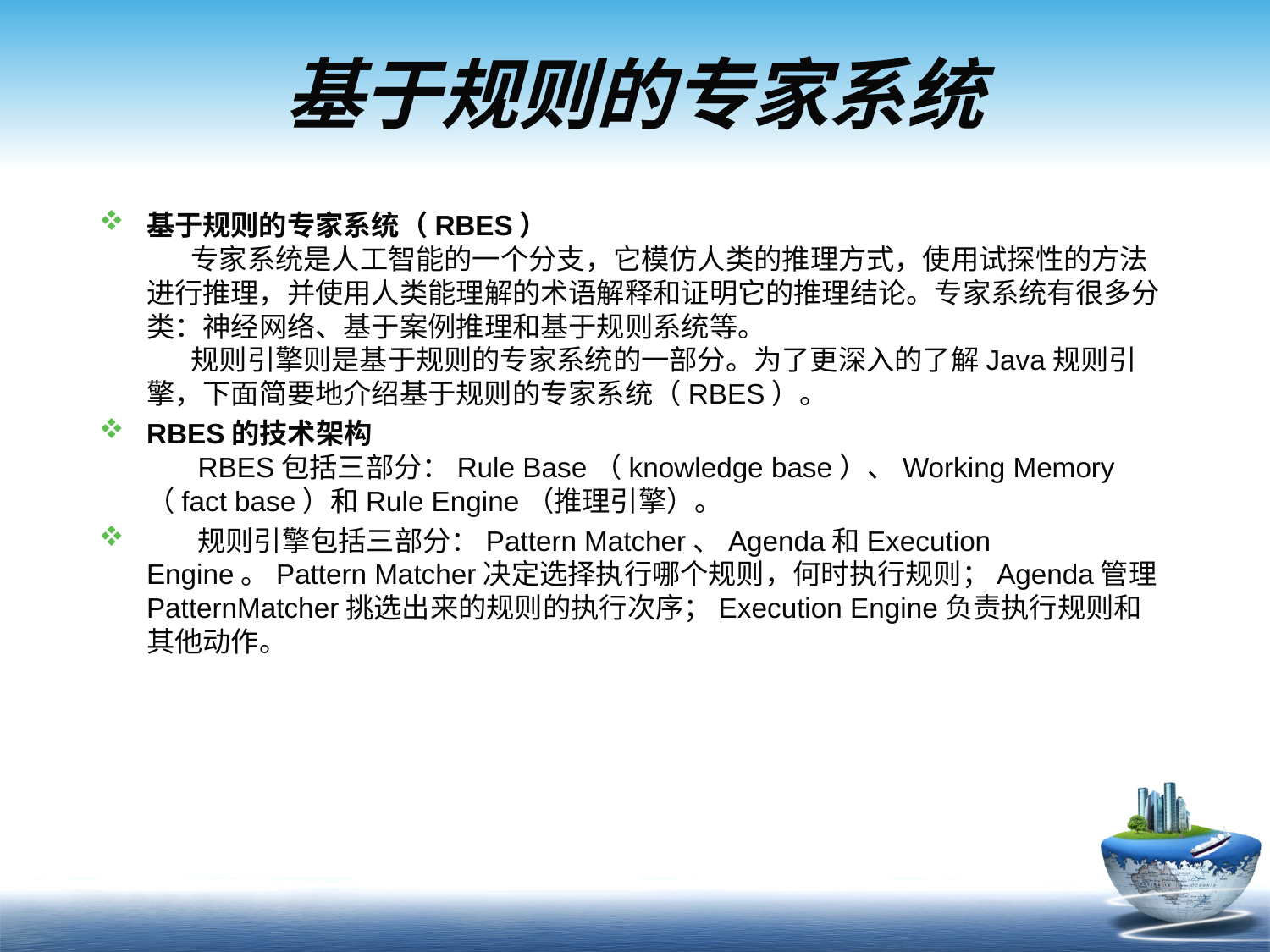

# 基于规则的专家系统
基于规则的专家系统（RBES）
       专家系统是人工智能的一个分支，它模仿人类的推理方式，使用试探性的方法进行推理，并使用人类能理解的术语解释和证明它的推理结论。专家系统有很多分类：神经网络、基于案例推理和基于规则系统等。
       规则引擎则是基于规则的专家系统的一部分。为了更深入的了解Java规则引擎，下面简要地介绍基于规则的专家系统（RBES）。
RBES的技术架构
       RBES包括三部分：Rule Base（knowledge base）、Working Memory（fact base）和Rule Engine（推理引擎）。
       规则引擎包括三部分：Pattern Matcher、Agenda和Execution Engine。Pattern Matcher决定选择执行哪个规则，何时执行规则；Agenda管理PatternMatcher挑选出来的规则的执行次序；Execution Engine负责执行规则和其他动作。